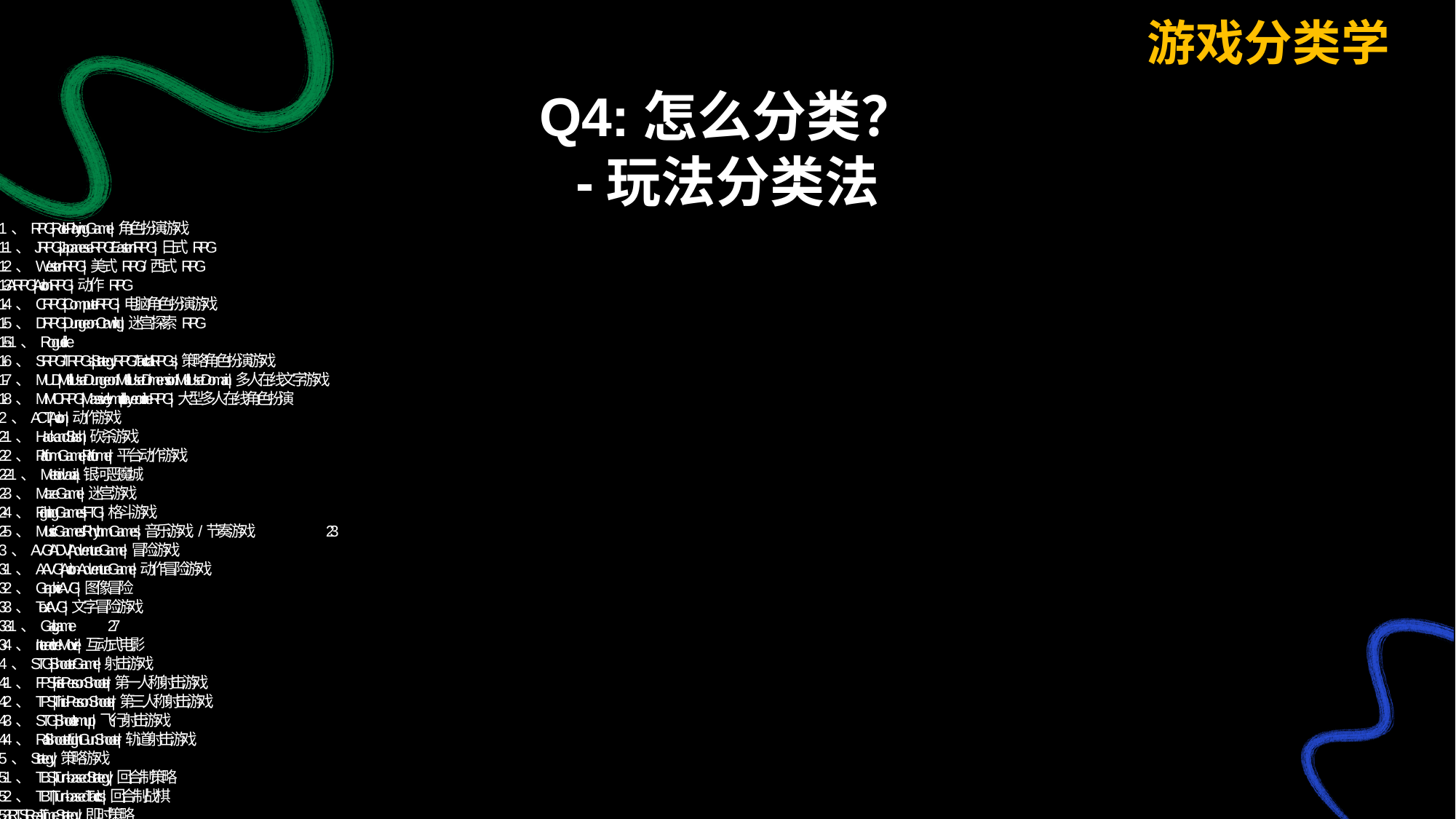

游戏分类学
Q4:怎么分类？
-玩法分类法

1、RPG|Role-Playing Game|角色扮演游戏
1-1、 JRPG|Japanese RPG/Eastern RPG|日式RPG
1-2、Western RPG|美式RPG/西式RPG
1-3 ARPG|Action RPG|动作RPG
1-4、CRPG|Computer RPG|电脑角色扮演游戏
1-5、DRPG|Dungeon-Crawling|迷宫探索RPG
1-5-1、Rogue-like
1-6、SRPG/TRPGs|Strategy RPG/Tactical RPGs|策略角色扮演游戏
1-7、MUD|Multi-User Dungeon/Multi-User Dimension/Multi-User Domain|多人在线文字游戏
1-8、MMORPG|Massively multiplayer online RPG|大型多人在线角色扮演
2、ACT|Action|动作游戏
2-1、Hack and Slash|砍杀游戏
2-2、Platform Game|Platformer|平台动作游戏
2-2-1、Metroidvania|银河恶魔城
2-3、Maze Game|迷宫游戏
2-4、Fighting Games|FTG|格斗游戏
2-5、Music Games/Rhythm Games|音乐游戏/节奏游戏	23
3、AVG/ADV|Adventure Game|冒险游戏
3-1、AAVG|Action-Adventure Game|动作冒险游戏
3-2、Graphic AVG|图像冒险
3-3、Text AVG|文字冒险游戏
3-3-1、Galgame	27
3-4、Interactive Movie|互动式电影
4、STG|Shooter Game|射击游戏
4-1、FPS|First-Person Shooter|第一人称射击游戏
4-2、TPS|Third-Person Shooter|第三人称射击游戏
4-3、STG|Shoot'em up|飞行射击游戏
4-4、Rail Shooter/Light Gun Shooter|轨道射击游戏
5、Strategy|策略游戏
5-1、TBS|Turn-based Strategy|回合制策略
5-2、TBT|Turn-based Tactics|回合制战棋
5-3 RTS|Real-Time Strategy|即时策略
5-4、RTT|Real-Time Tactics|即时战术
5-5、MOBA|Multiplayer Online Battle Arena
5-6、Tower Denfense|塔防
5-7、Auto Chess|自走棋
6、SIM|Simulation|模拟类游戏
6-1、CMS|Construction And Management Simulation|建造经营
6-2、SLG|Life Simulation Game\simulated life game|模拟生活
6-3、SPT|Sports|体育游戏
6-4、Vehicle simulation game|驾驶模拟游戏
6-4-1、RAC|Racing Game|赛车游戏
6-4-2、Flight|Flight Simulator|飞行模拟游戏
7、MMO|Massive Multiplayer Online Game|大型多人在线游戏
8、Puzzle|休闲游戏/益智游戏
9、Party Game|聚会游戏